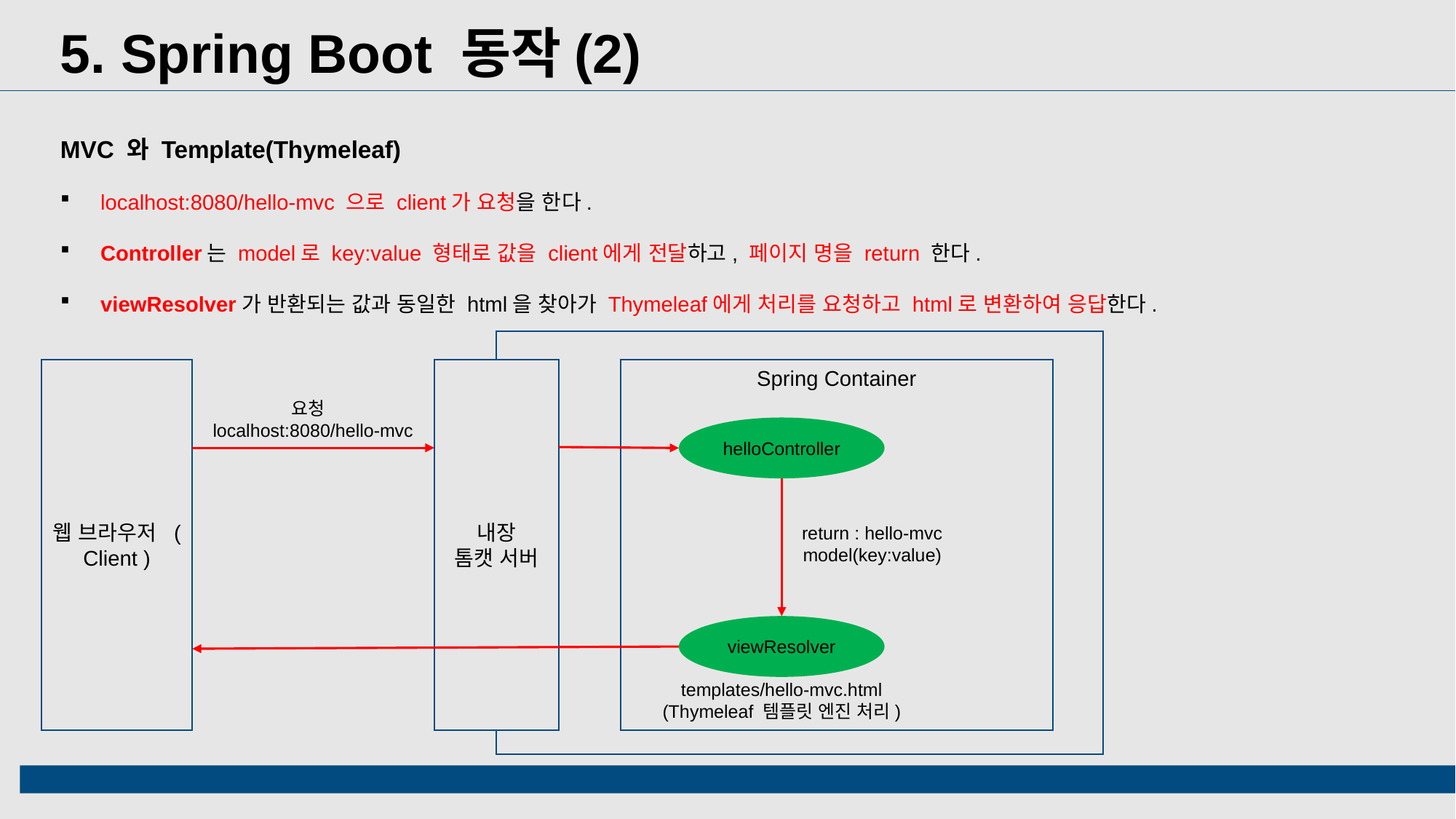

5. Spring Boot 동작(2)
MVC 와 Template(Thymeleaf)
 localhost:8080/hello-mvc 으로 client가 요청을 한다.
 Controller는 model로 key:value 형태로 값을 client에게 전달하고, 페이지 명을 return 한다.
 viewResolver가 반환되는 값과 동일한 html을 찾아가 Thymeleaf에게 처리를 요청하고 html로 변환하여 응답한다.

웹 브라우저  ( Client )
내장
톰캣 서버
Spring Container
요청
localhost:8080/hello-mvc
helloController
return : hello-mvc
model(key:value)
viewResolver
templates/hello-mvc.html
(Thymeleaf 템플릿 엔진 처리)